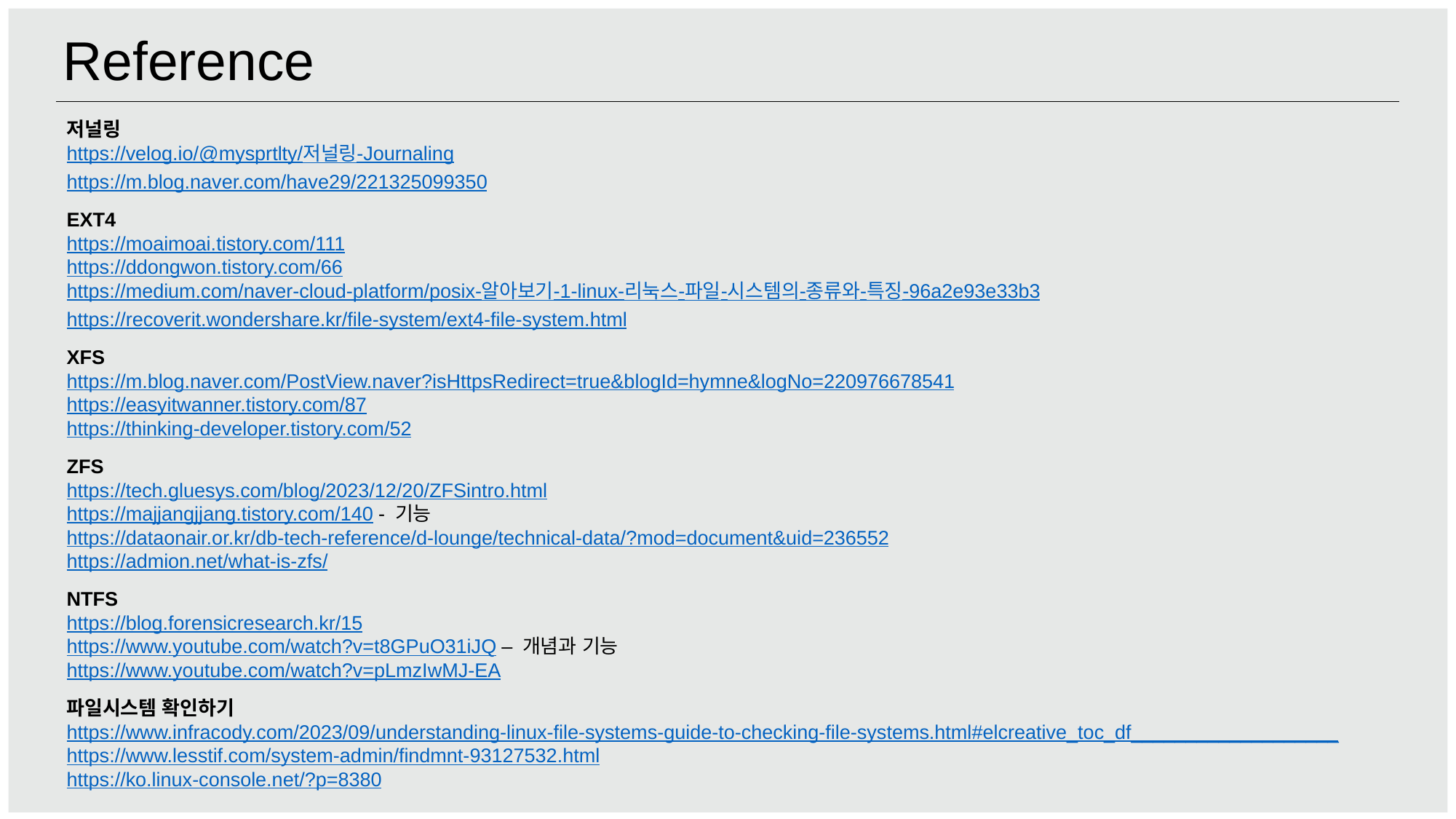

Reference
저널링
https://velog.io/@mysprtlty/저널링-Journaling
https://m.blog.naver.com/have29/221325099350

EXT4
https://moaimoai.tistory.com/111
https://ddongwon.tistory.com/66
https://medium.com/naver-cloud-platform/posix-알아보기-1-linux-리눅스-파일-시스템의-종류와-특징-96a2e93e33b3
https://recoverit.wondershare.kr/file-system/ext4-file-system.html

XFS
https://m.blog.naver.com/PostView.naver?isHttpsRedirect=true&blogId=hymne&logNo=220976678541
https://easyitwanner.tistory.com/87
https://thinking-developer.tistory.com/52

ZFS
https://tech.gluesys.com/blog/2023/12/20/ZFSintro.html
https://majjangjjang.tistory.com/140 - 기능
https://dataonair.or.kr/db-tech-reference/d-lounge/technical-data/?mod=document&uid=236552
https://admion.net/what-is-zfs/

NTFS
https://blog.forensicresearch.kr/15
https://www.youtube.com/watch?v=t8GPuO31iJQ – 개념과 기능
https://www.youtube.com/watch?v=pLmzIwMJ-EA

파일시스템 확인하기
https://www.infracody.com/2023/09/understanding-linux-file-systems-guide-to-checking-file-systems.html#elcreative_toc_df___________________
https://www.lesstif.com/system-admin/findmnt-93127532.html
https://ko.linux-console.net/?p=8380